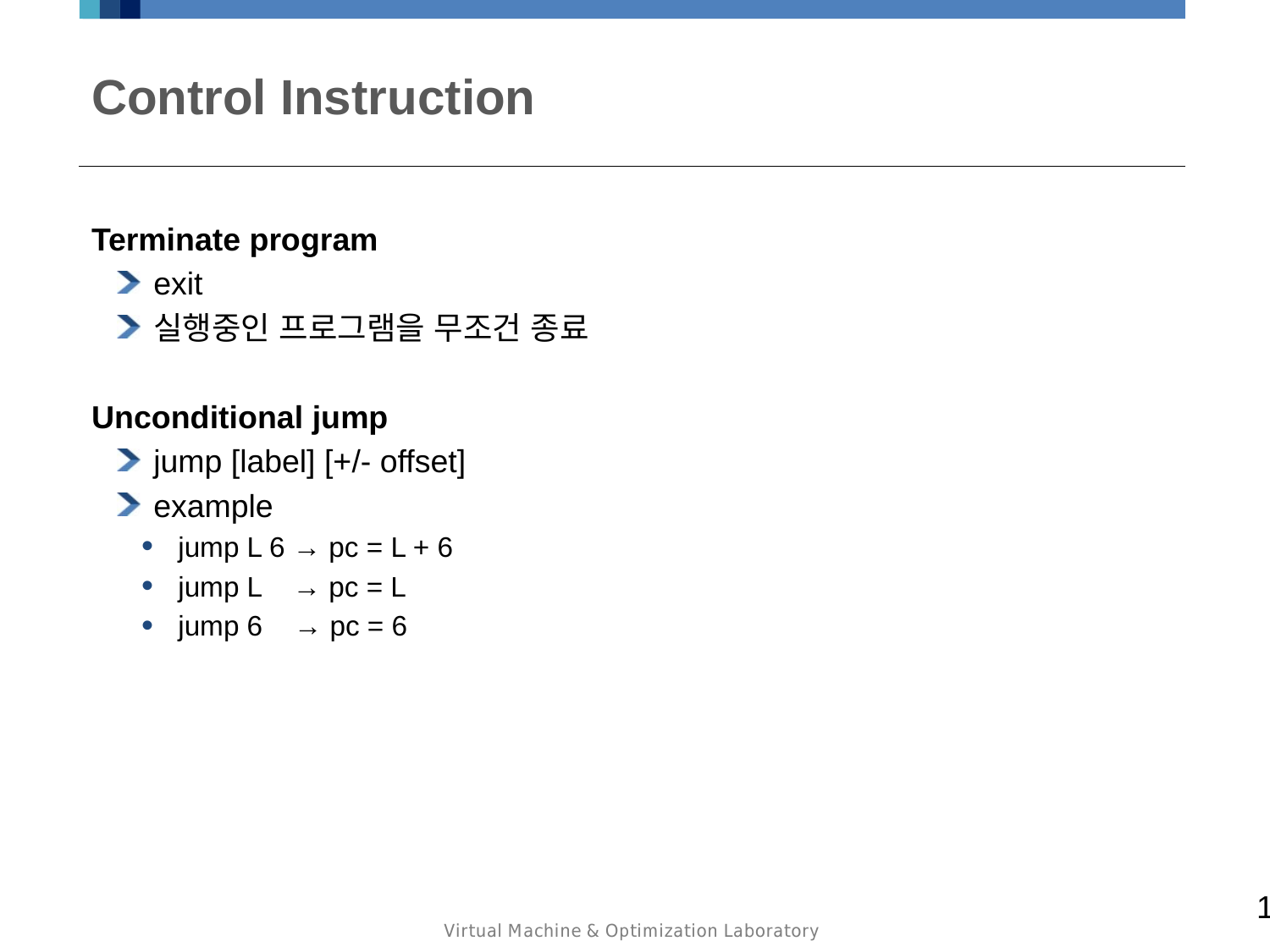

# Control Instruction
Terminate program
exit
실행중인 프로그램을 무조건 종료

Unconditional jump
jump [label] [+/- offset]
example
jump L 6 → pc = L + 6
jump L    → pc = L
jump 6    → pc = 6